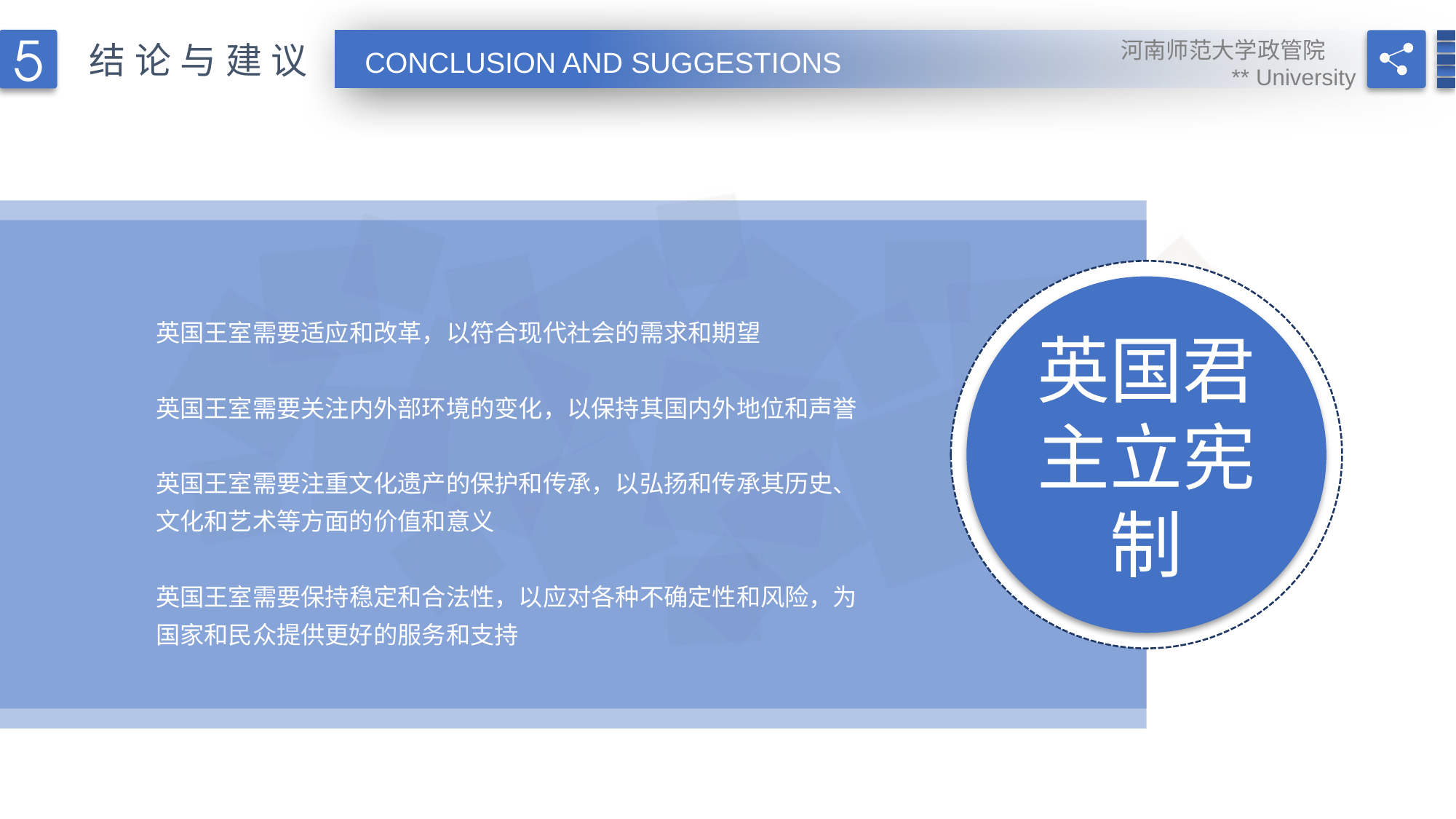

5
河南师范大学政管院
** University

结论与建议
CONCLUSION AND SUGGESTIONS

英国君主立宪制

英国王室需要适应和改革，以符合现代社会的需求和期望

英国王室需要关注内外部环境的变化，以保持其国内外地位和声誉

英国王室需要注重文化遗产的保护和传承，以弘扬和传承其历史、文化和艺术等方面的价值和意义

英国王室需要保持稳定和合法性，以应对各种不确定性和风险，为国家和民众提供更好的服务和支持